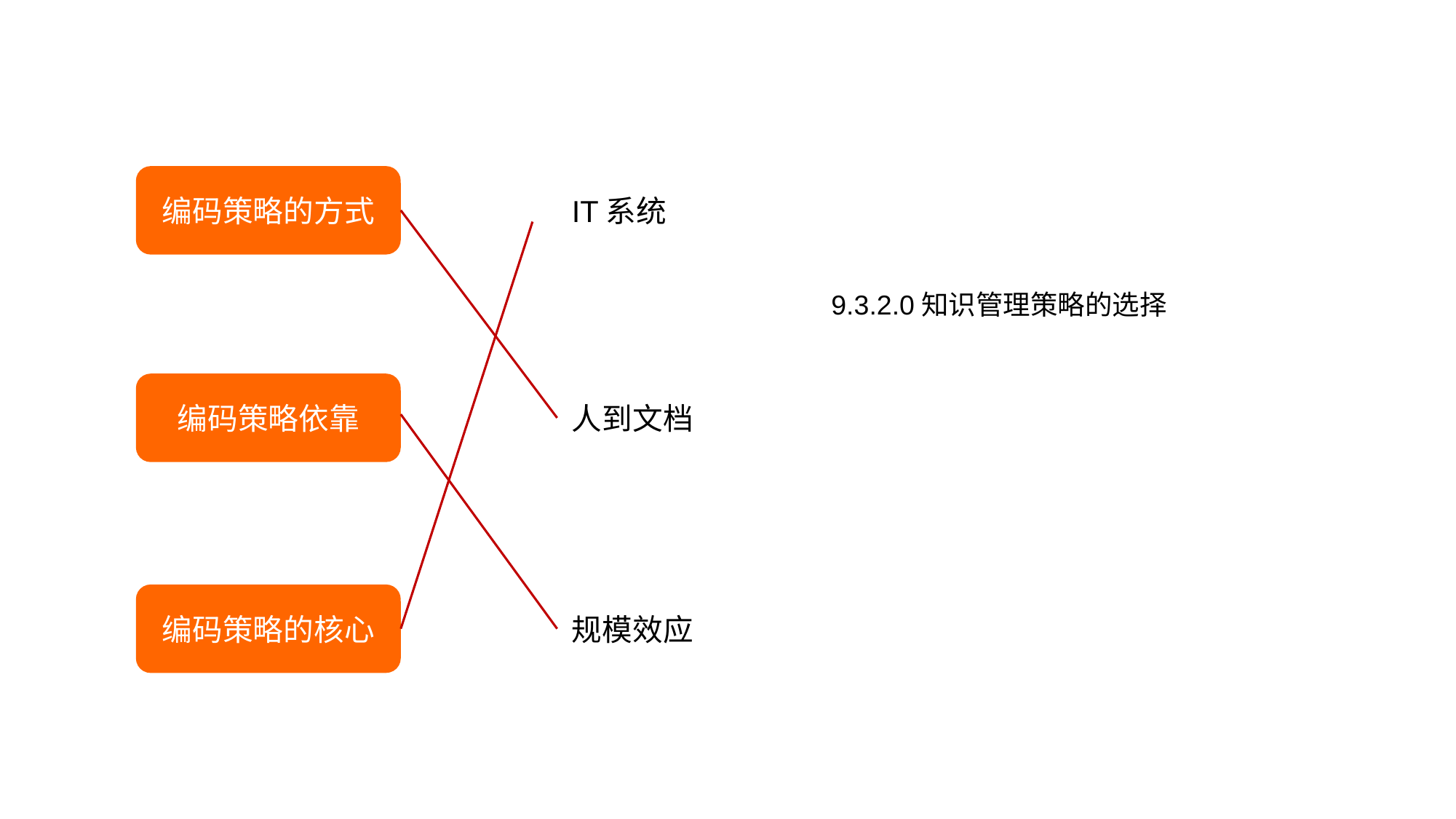

编码策略的方式
IT系统
9.3.2.0知识管理策略的选择
编码策略依靠
人到文档
编码策略的核心
规模效应